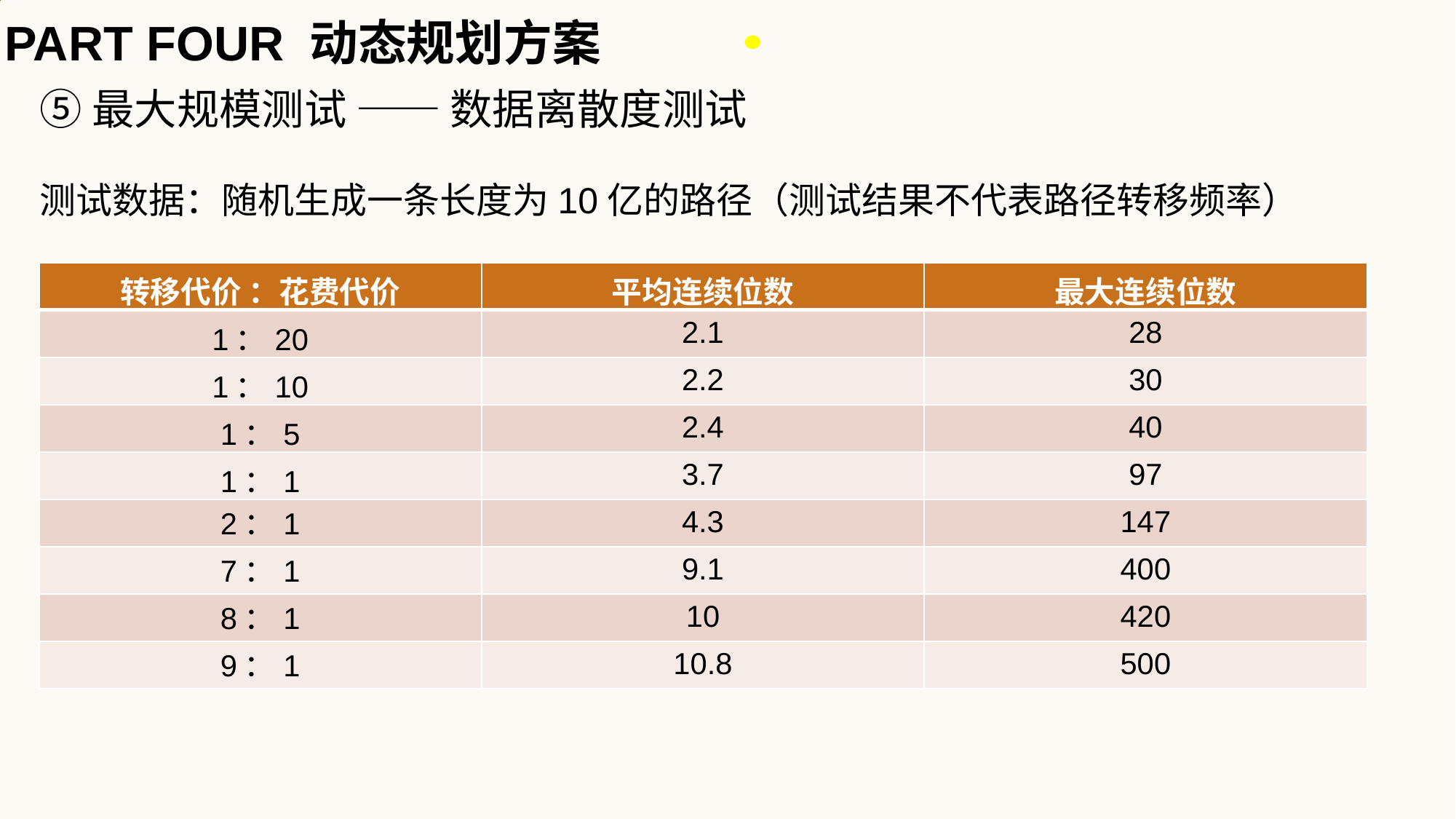

PART FOUR 动态规划方案

⑤最大规模测试 —— 数据离散度测试

测试数据：随机生成一条长度为10亿的路径（测试结果不代表路径转移频率）

| 转移代价 ：花费代价 | 平均连续位数 | 最大连续位数 |
| --- | --- | --- |
| 1：20 | 2.1 | 28 |
| 1：10 | 2.2 | 30 |
| 1：5 | 2.4 | 40 |
| 1：1 | 3.7 | 97 |
| 2：1 | 4.3 | 147 |
| 7：1 | 9.1 | 400 |
| 8：1 | 10 | 420 |
| 9：1 | 10.8 | 500 |